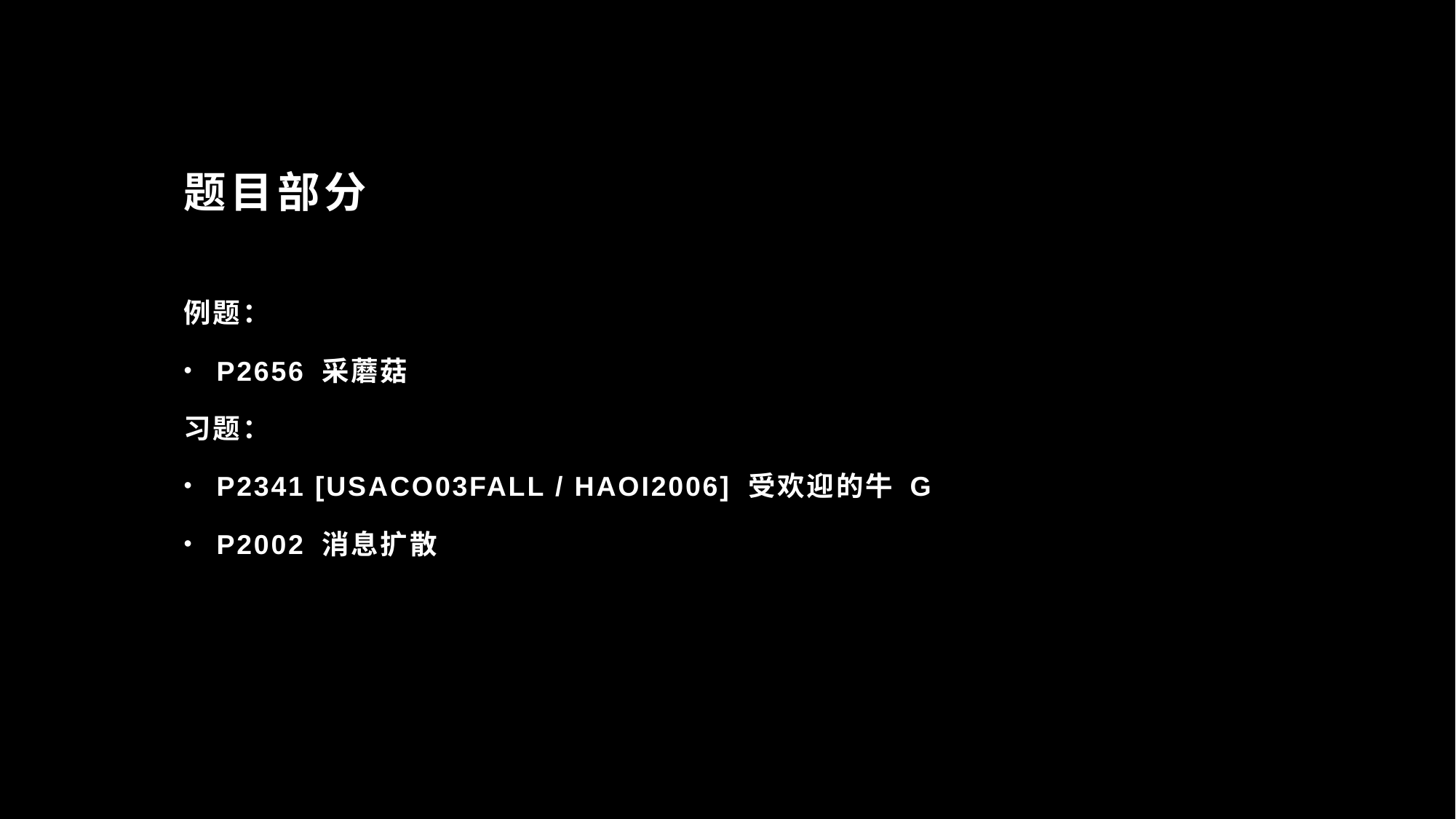

# 题目部分
例题：
P2656 采蘑菇
习题：
P2341 [USACO03FALL / HAOI2006] 受欢迎的牛 G
P2002 消息扩散